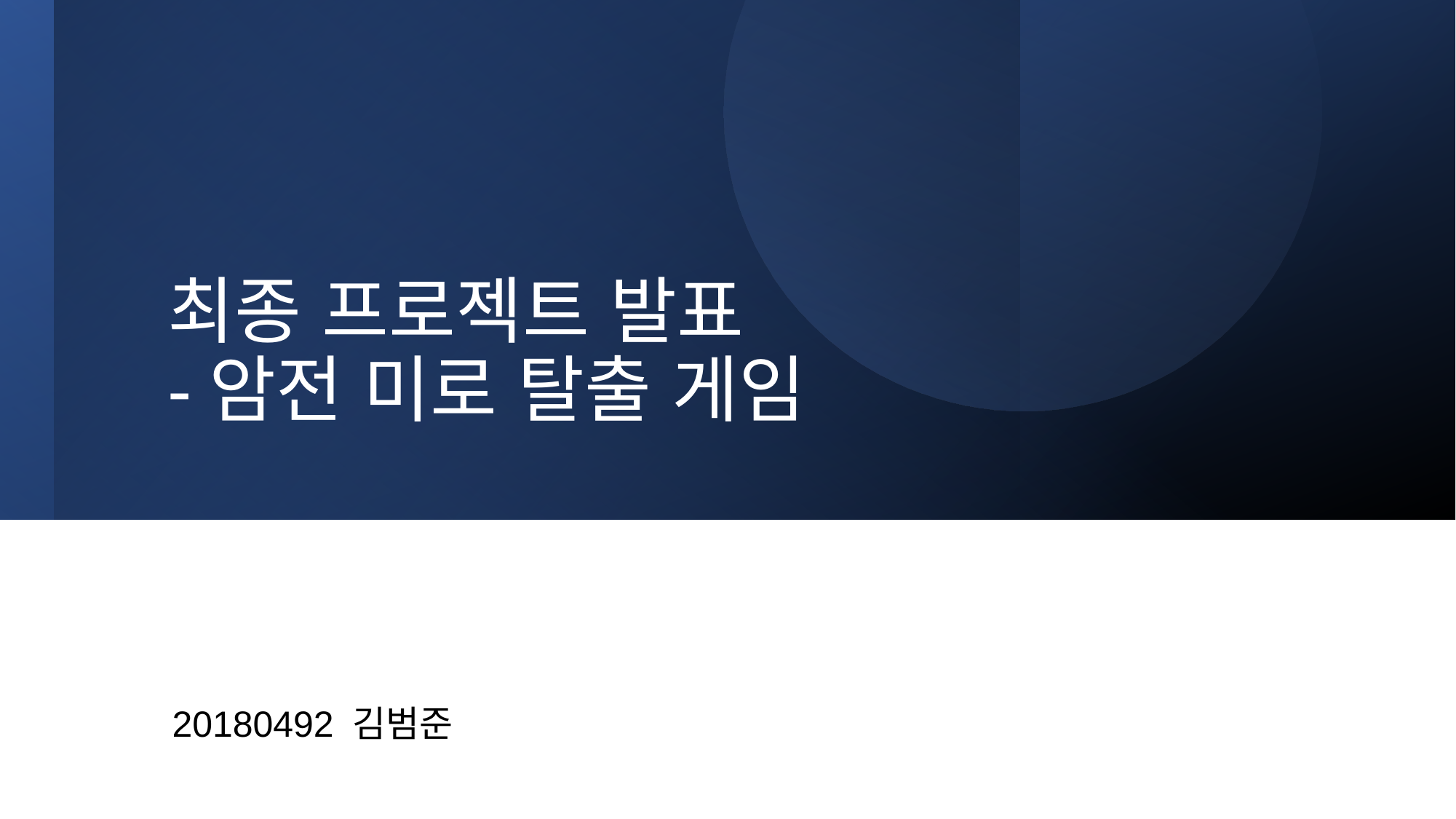

# 최종 프로젝트 발표 -암전 미로 탈출 게임

20180492 김범준